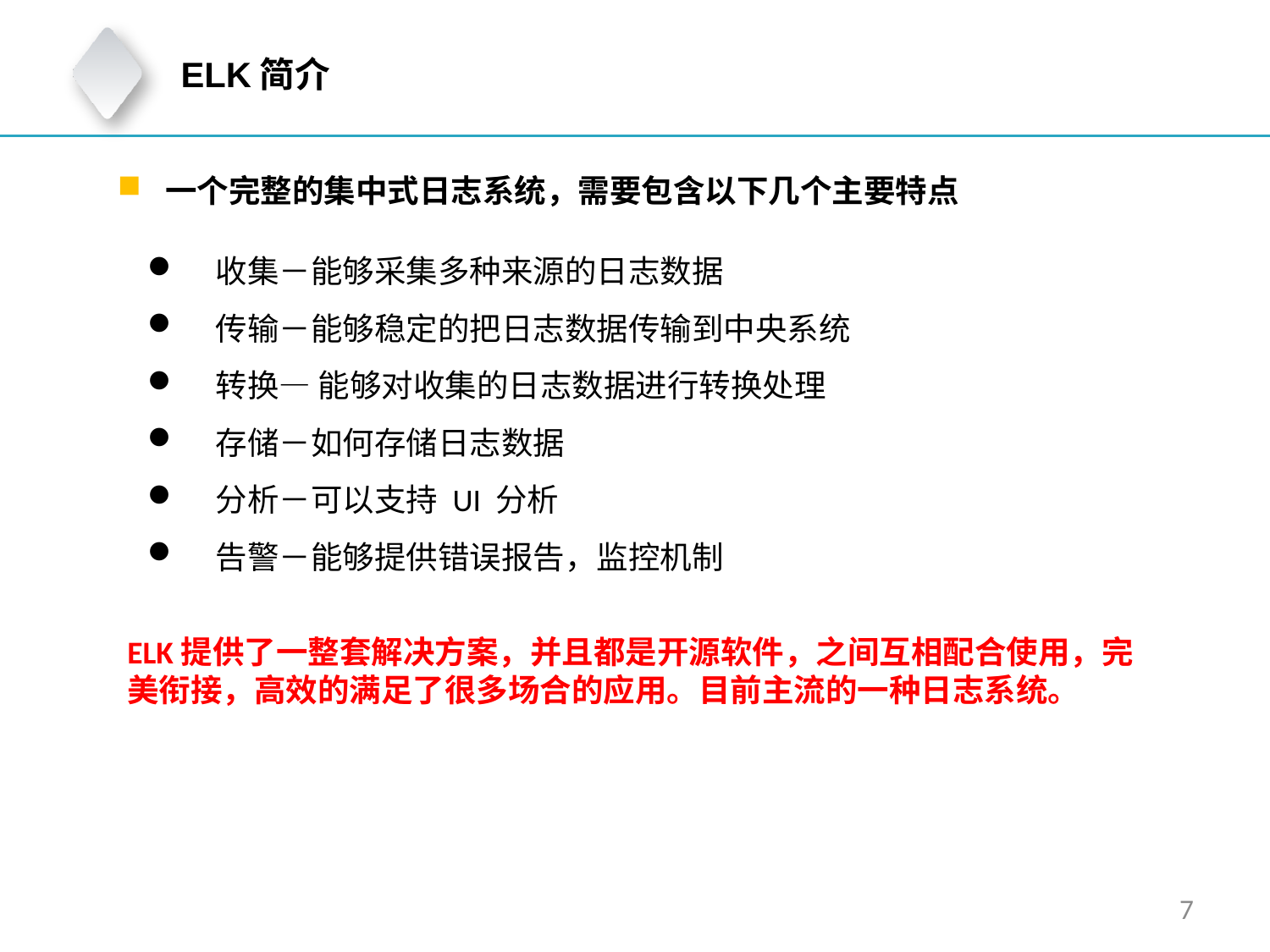

ELK简介
一个完整的集中式日志系统，需要包含以下几个主要特点
    收集－能够采集多种来源的日志数据
    传输－能够稳定的把日志数据传输到中央系统
    转换— 能够对收集的日志数据进行转换处理
    存储－如何存储日志数据
    分析－可以支持 UI 分析
    告警－能够提供错误报告，监控机制
ELK提供了一整套解决方案，并且都是开源软件，之间互相配合使用，完美衔接，高效的满足了很多场合的应用。目前主流的一种日志系统。
7